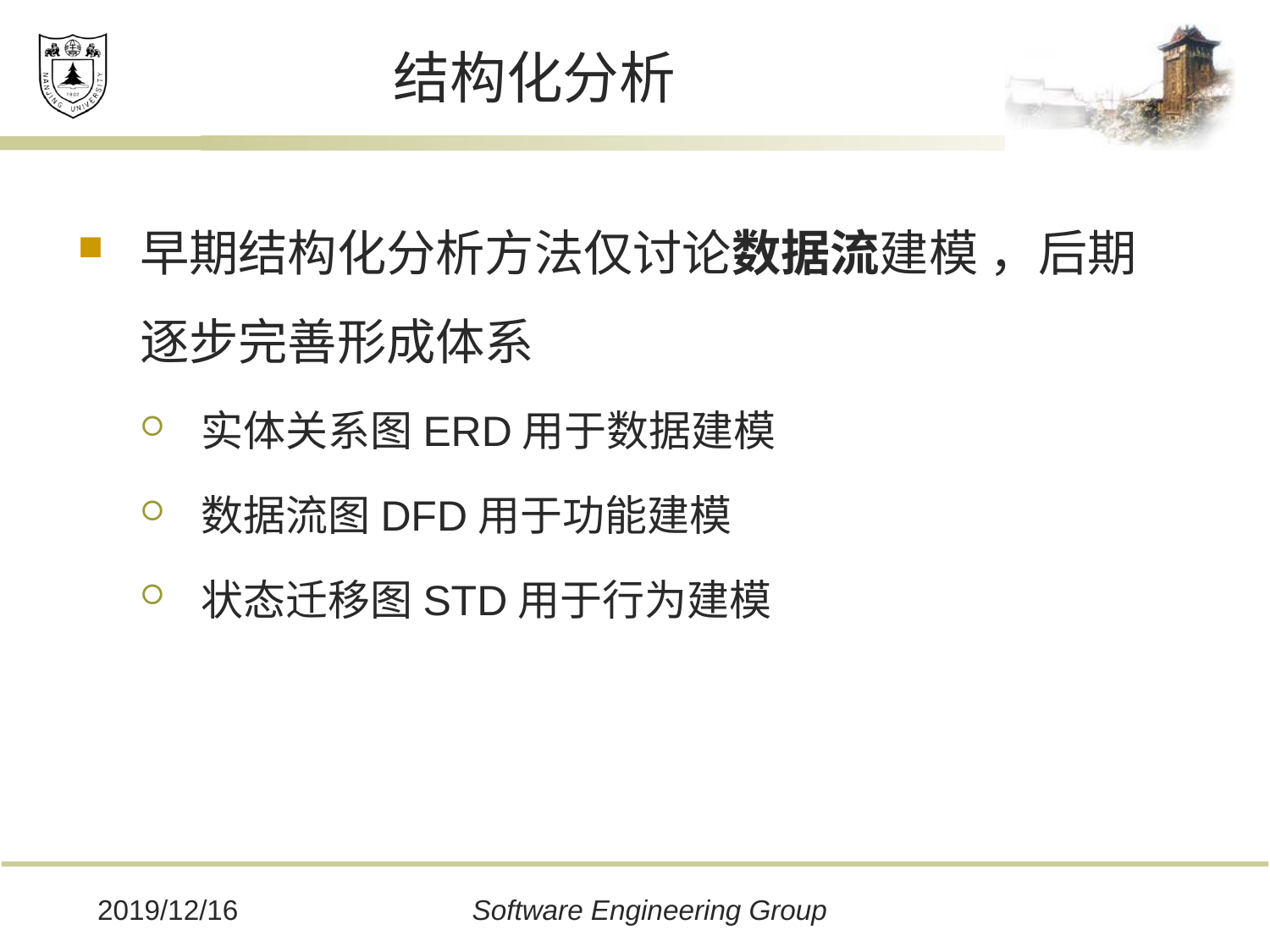

# 结构化分析
早期结构化分析方法仅讨论数据流建模 ，后期逐步完善形成体系
实体关系图ERD用于数据建模
数据流图DFD用于功能建模
状态迁移图STD用于行为建模
2019/12/16
Software Engineering Group